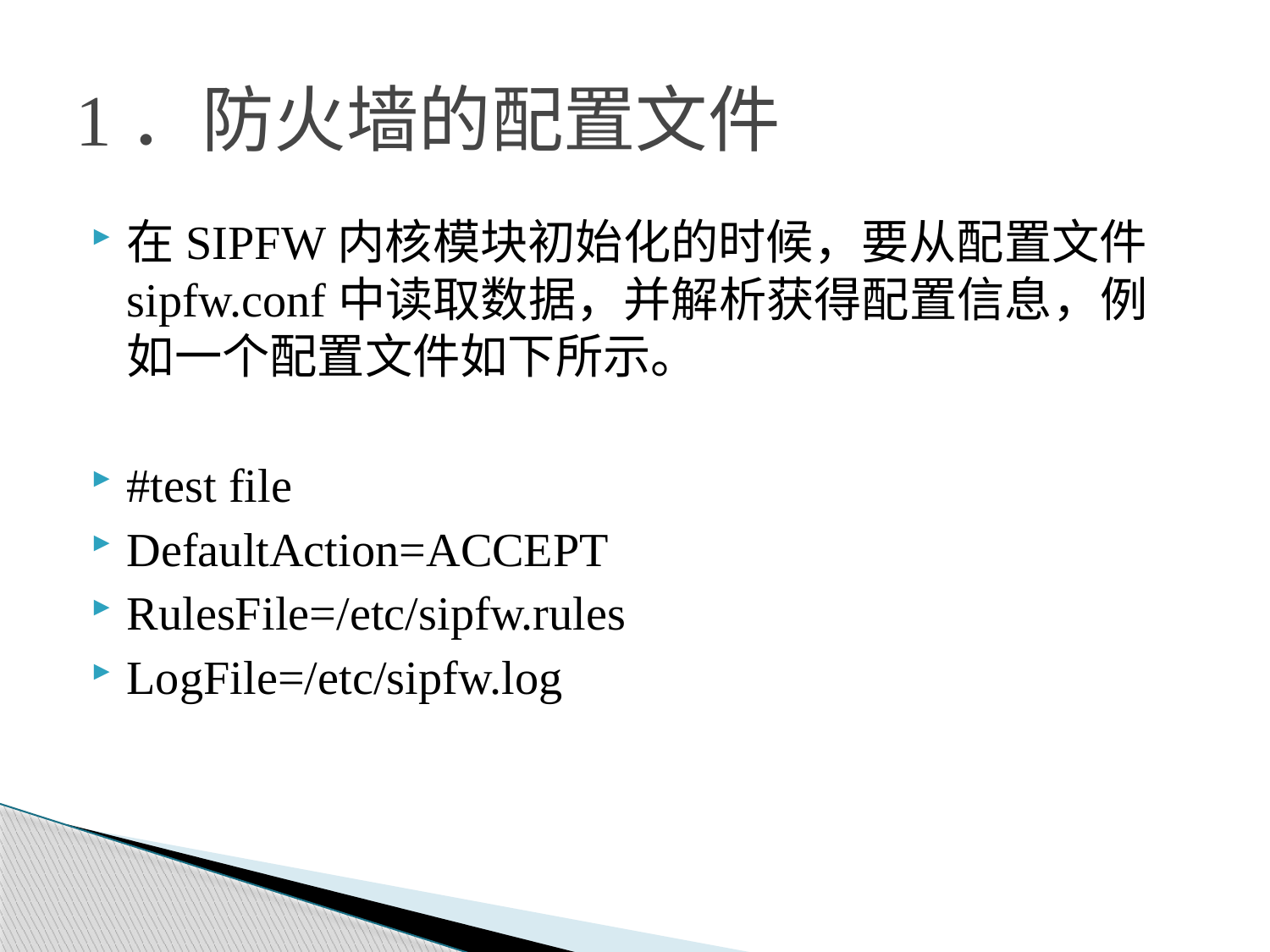

# 1．防火墙的配置文件
在SIPFW内核模块初始化的时候，要从配置文件sipfw.conf中读取数据，并解析获得配置信息，例如一个配置文件如下所示。

#test file
DefaultAction=ACCEPT
RulesFile=/etc/sipfw.rules
LogFile=/etc/sipfw.log